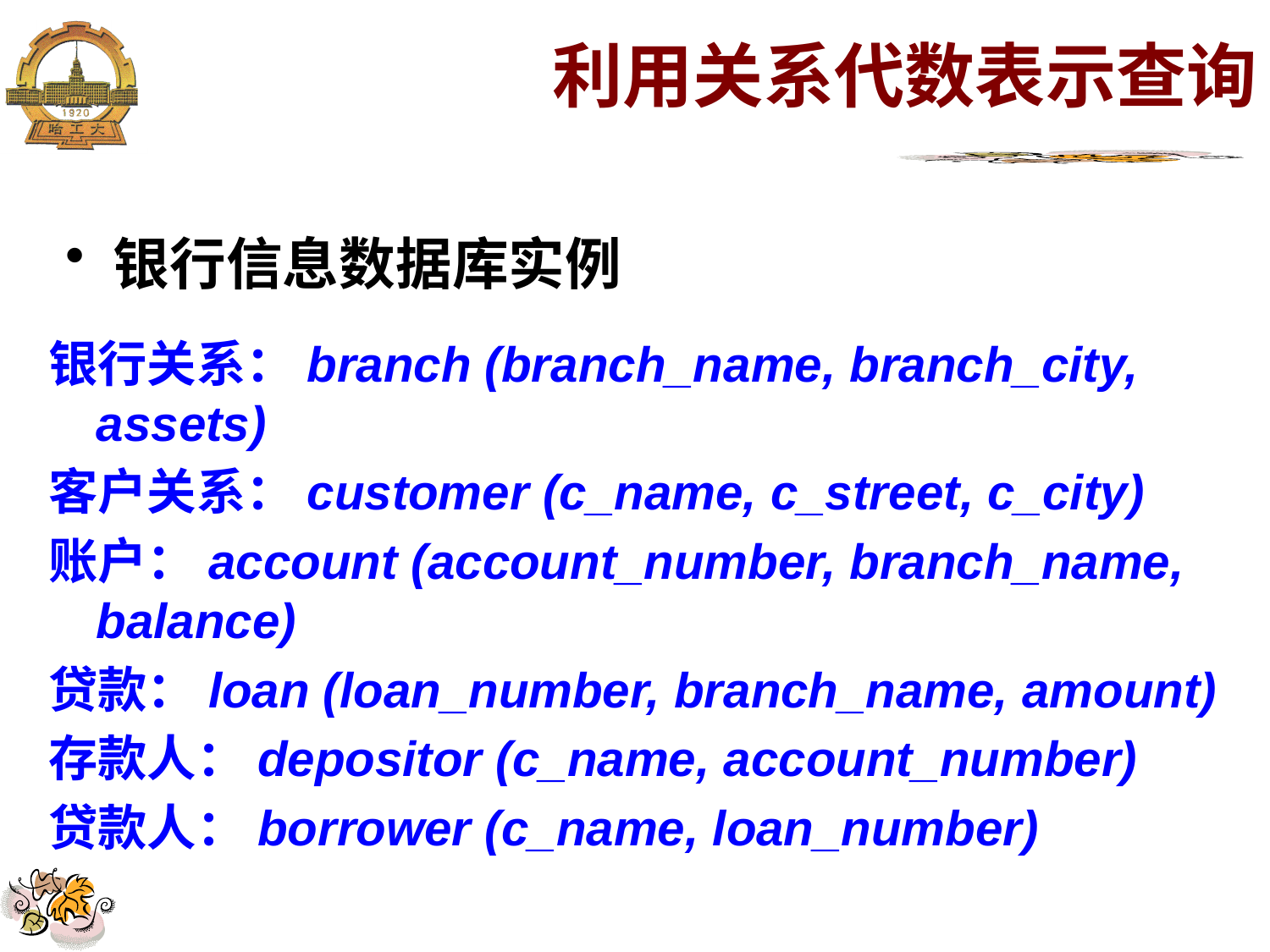

# 利用关系代数表示查询
银行信息数据库实例
银行关系：branch (branch_name, branch_city, assets)
客户关系：customer (c_name, c_street, c_city)
账户：account (account_number, branch_name, balance)
贷款：loan (loan_number, branch_name, amount)
存款人：depositor (c_name, account_number)
贷款人：borrower (c_name, loan_number)